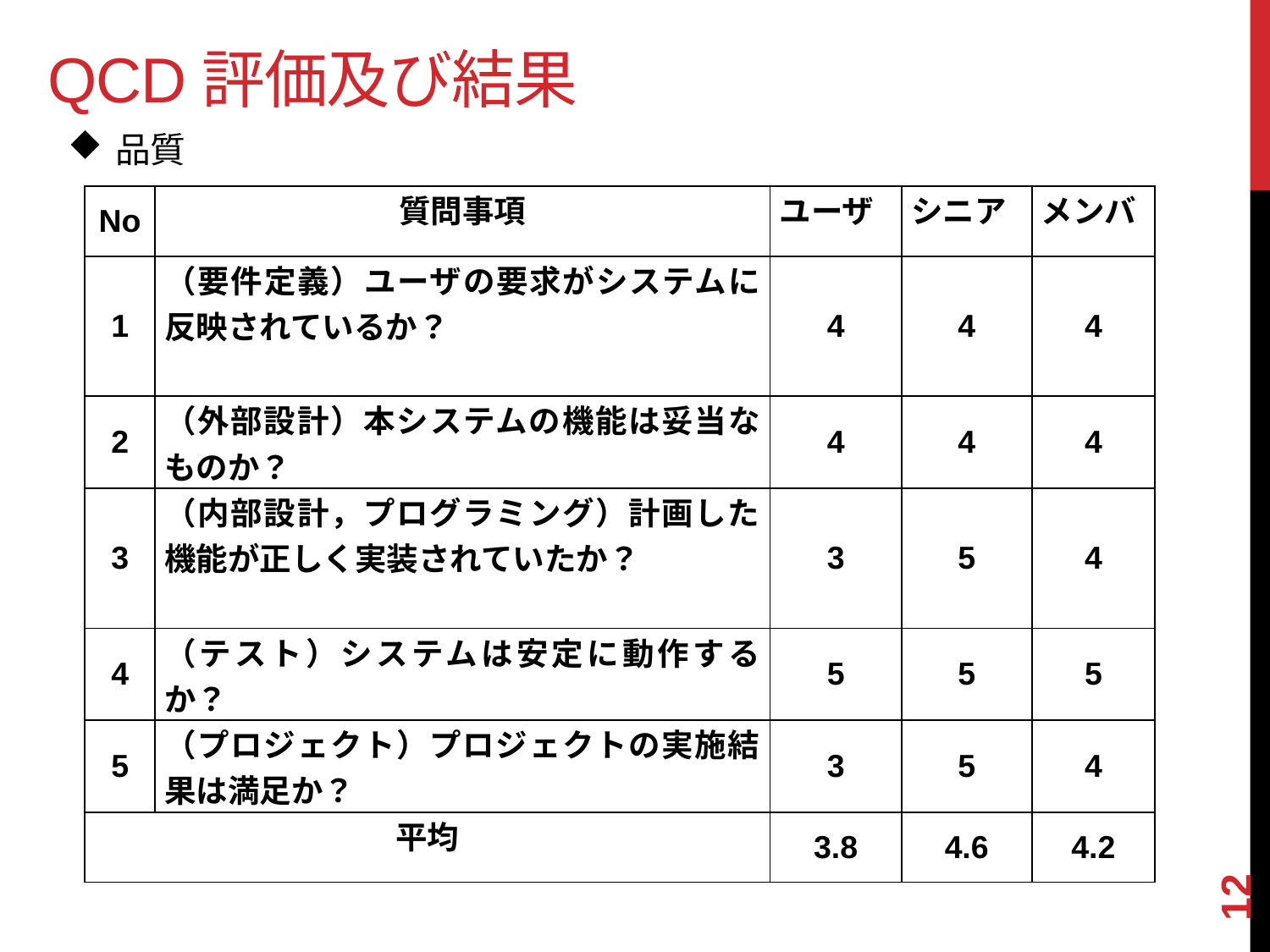

QCD評価及び結果
品質

| No | 質問事項 | ユーザ | シニア | メンバ |
| --- | --- | --- | --- | --- |
| 1 | （要件定義）ユーザの要求がシステムに反映されているか？ | 4 | 4 | 4 |
| 2 | （外部設計）本システムの機能は妥当なものか？ | 4 | 4 | 4 |
| 3 | （内部設計，プログラミング）計画した機能が正しく実装されていたか？ | 3 | 5 | 4 |
| 4 | （テスト）システムは安定に動作するか？ | 5 | 5 | 5 |
| 5 | （プロジェクト）プロジェクトの実施結果は満足か？ | 3 | 5 | 4 |
| 平均 |  | 3.8 | 4.6 | 4.2 |
12